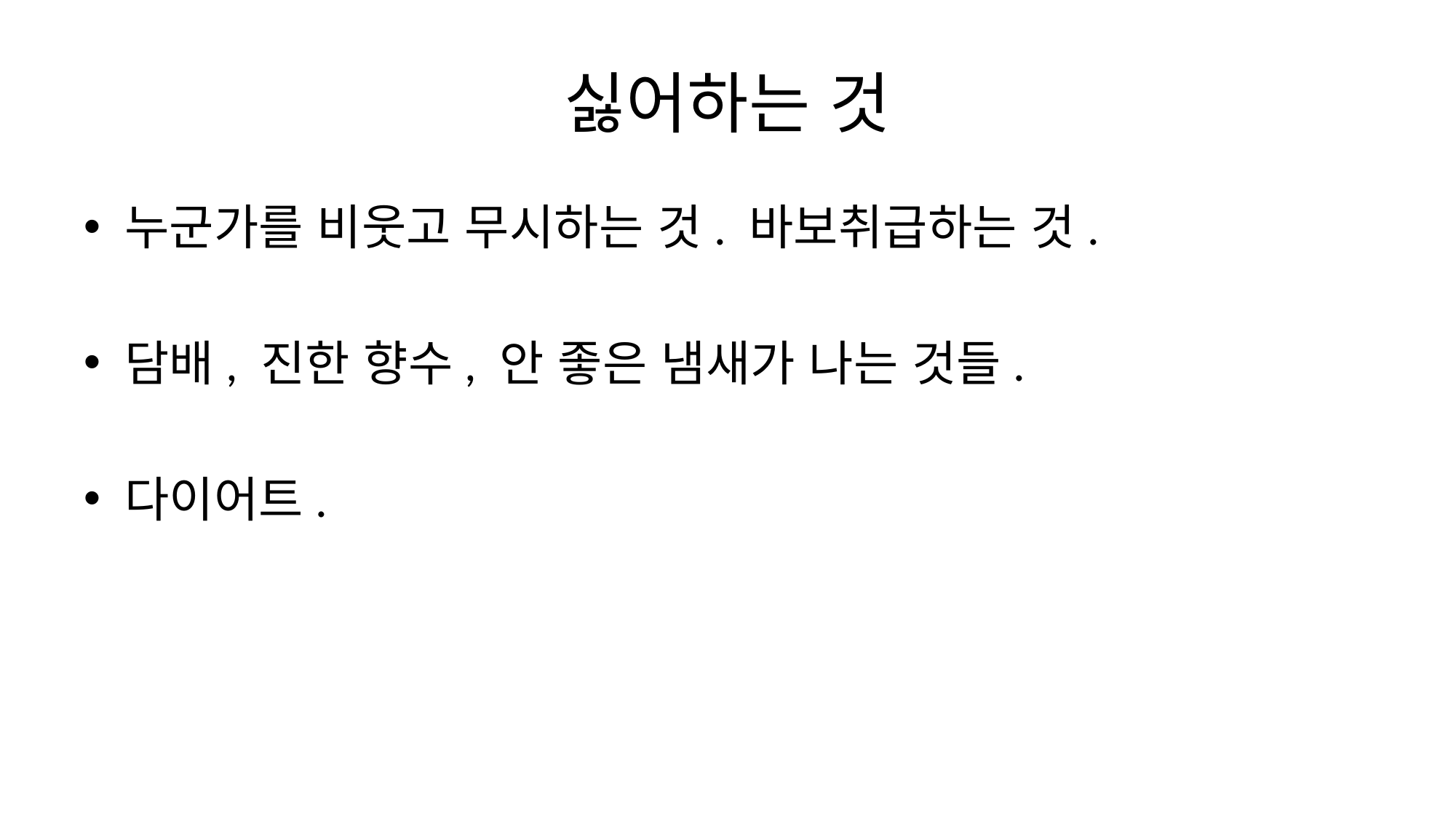

# 싫어하는 것
누군가를 비웃고 무시하는 것. 바보취급하는 것.

담배, 진한 향수, 안 좋은 냄새가 나는 것들.

다이어트.